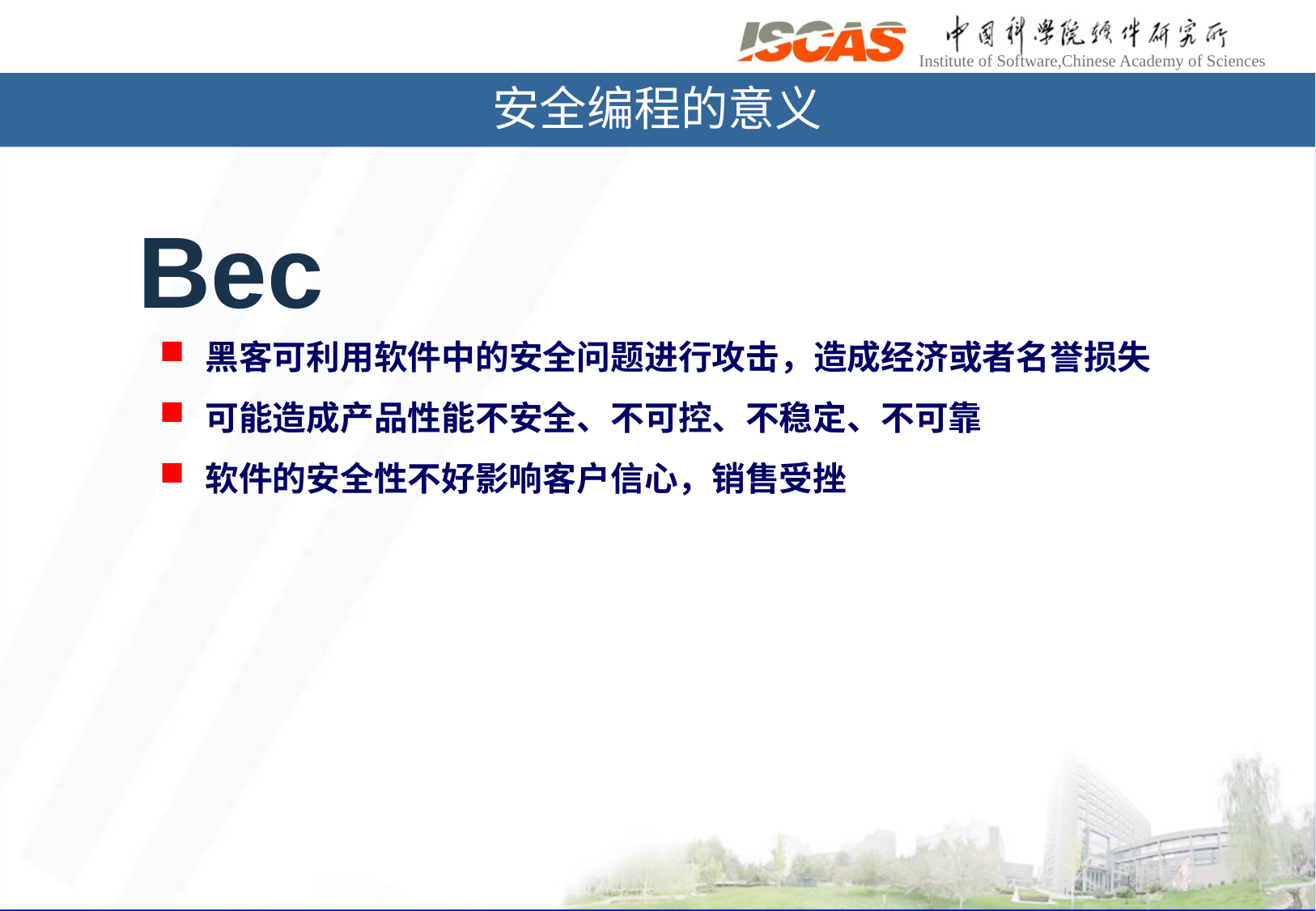

安全编程的意义
Bec
黑客可利用软件中的安全问题进行攻击，造成经济或者名誉损失
可能造成产品性能不安全、不可控、不稳定、不可靠
软件的安全性不好影响客户信心，销售受挫